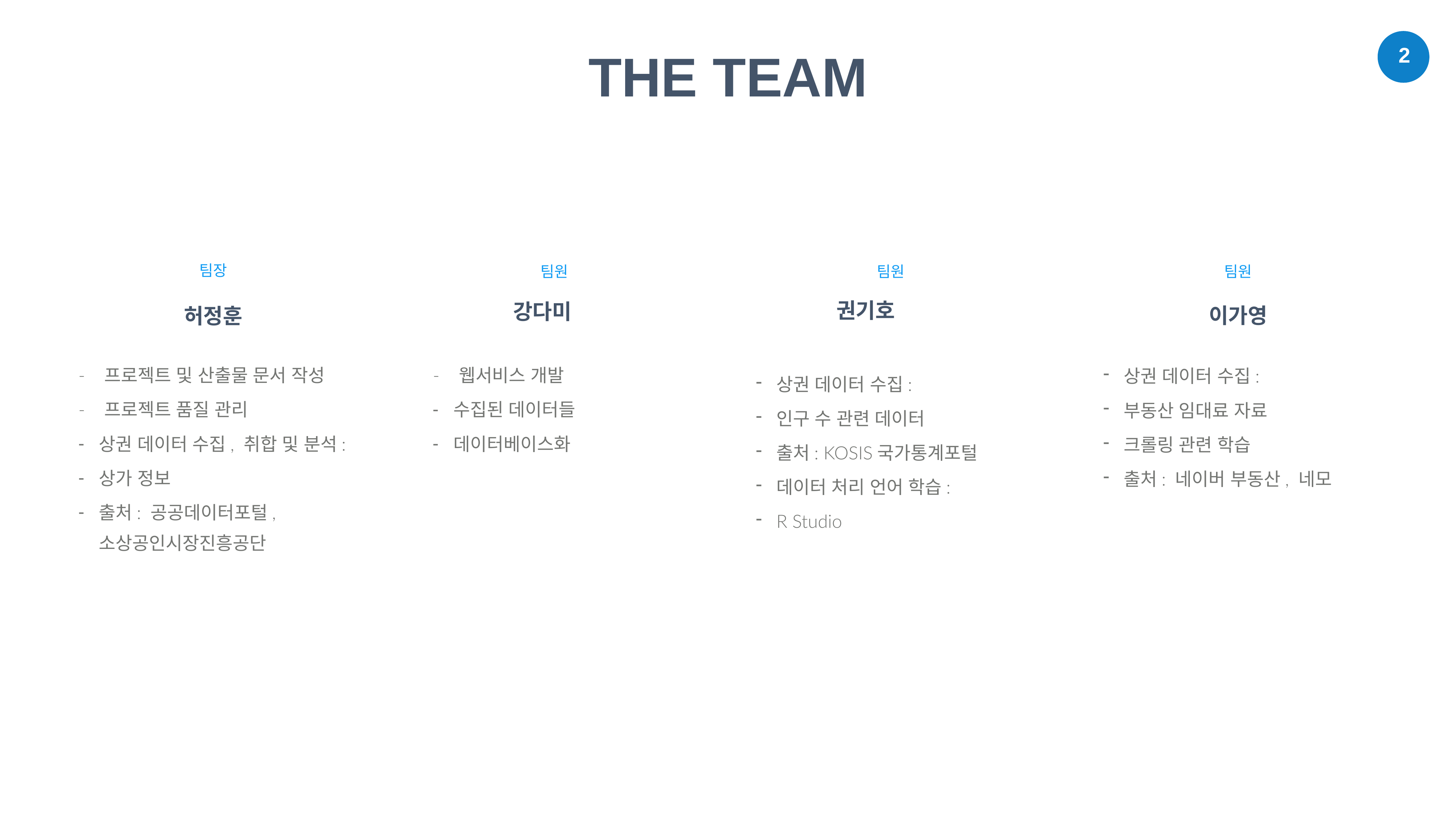

THE TEAM
팀장
팀원
팀원
팀원
권기호
강다미
이가영
허정훈
-   프로젝트 및 산출물 문서 작성
-   프로젝트 품질 관리
상권 데이터 수집, 취합 및 분석:
상가 정보
출처: 공공데이터포털, 소상공인시장진흥공단
-   웹서비스 개발
수집된 데이터들
데이터베이스화
상권 데이터 수집:
부동산 임대료 자료
크롤링 관련 학습
출처: 네이버 부동산, 네모
상권 데이터 수집:
인구 수 관련 데이터
출처: KOSIS국가통계포털
데이터 처리 언어 학습:
R Studio